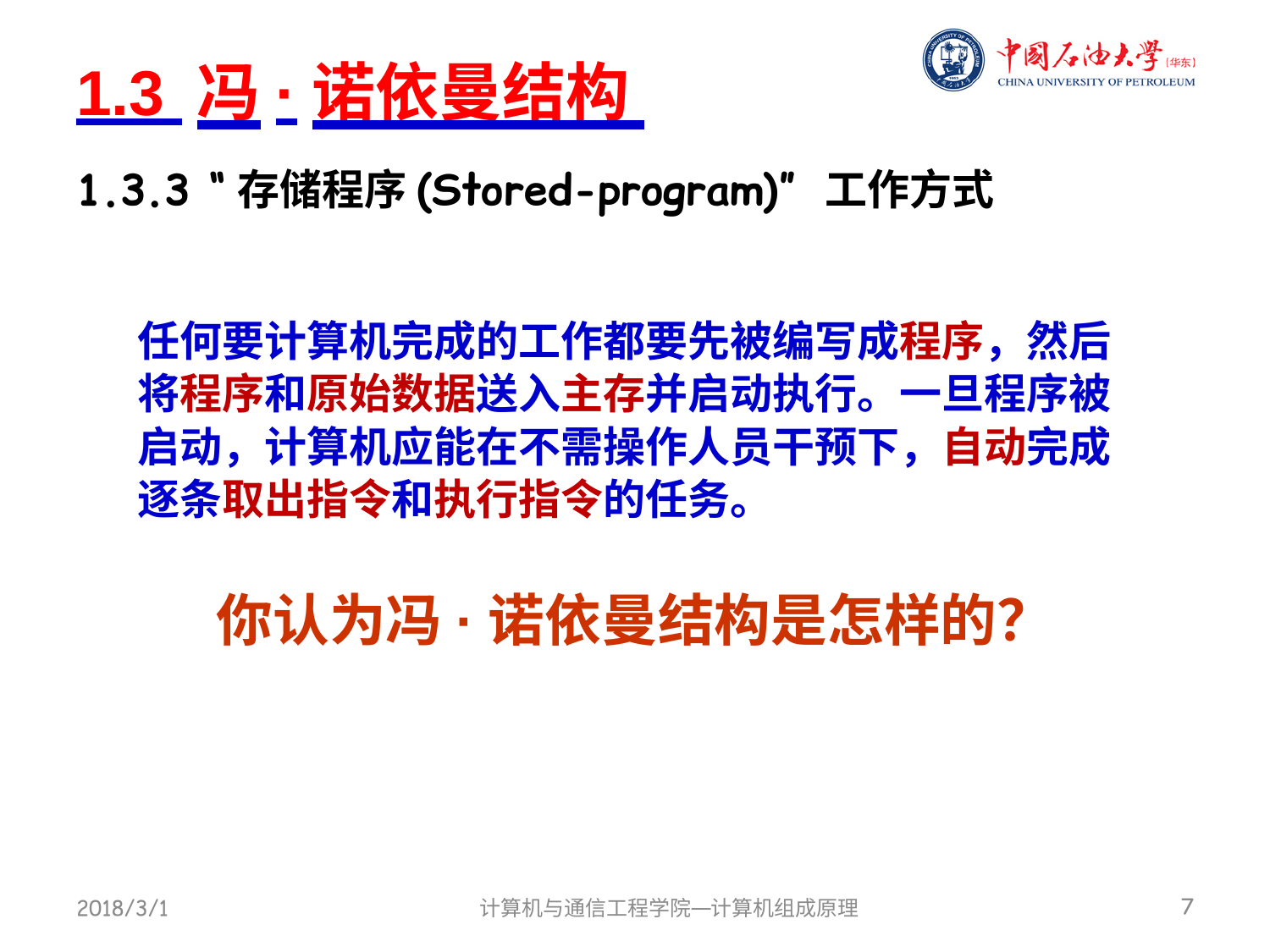

# 1.3 冯·诺依曼结构
1.3.3 “存储程序(Stored-program)” 工作方式
任何要计算机完成的工作都要先被编写成程序，然后将程序和原始数据送入主存并启动执行。一旦程序被启动，计算机应能在不需操作人员干预下，自动完成逐条取出指令和执行指令的任务。
你认为冯·诺依曼结构是怎样的？
2018/3/1
计算机与通信工程学院—计算机组成原理
7